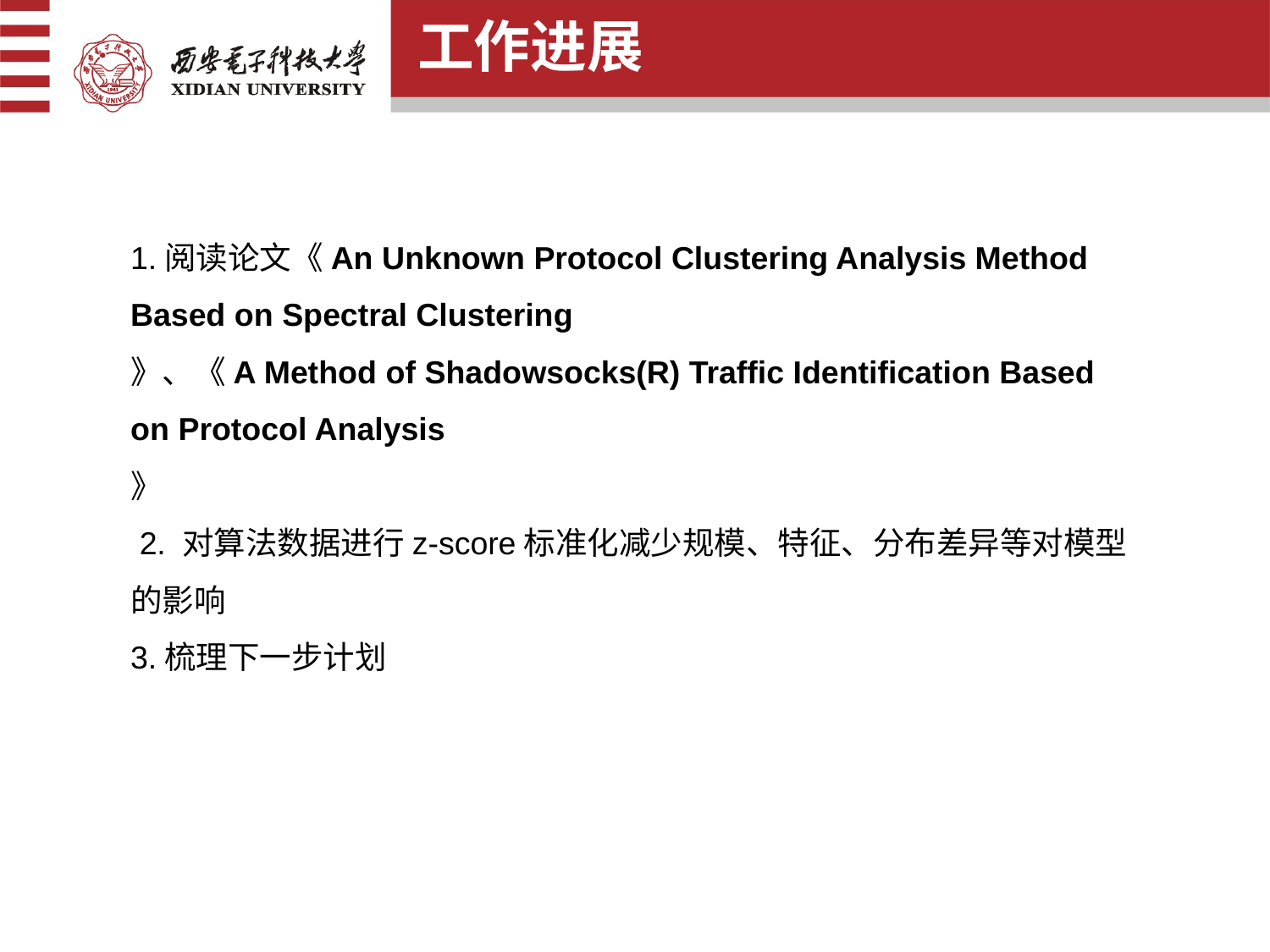

工作进展
1.阅读论文《An Unknown Protocol Clustering Analysis Method Based on Spectral Clustering
》、《A Method of Shadowsocks(R) Traffic Identification Based on Protocol Analysis
》
 2. 对算法数据进行z-score标准化减少规模、特征、分布差异等对模型的影响
3.梳理下一步计划